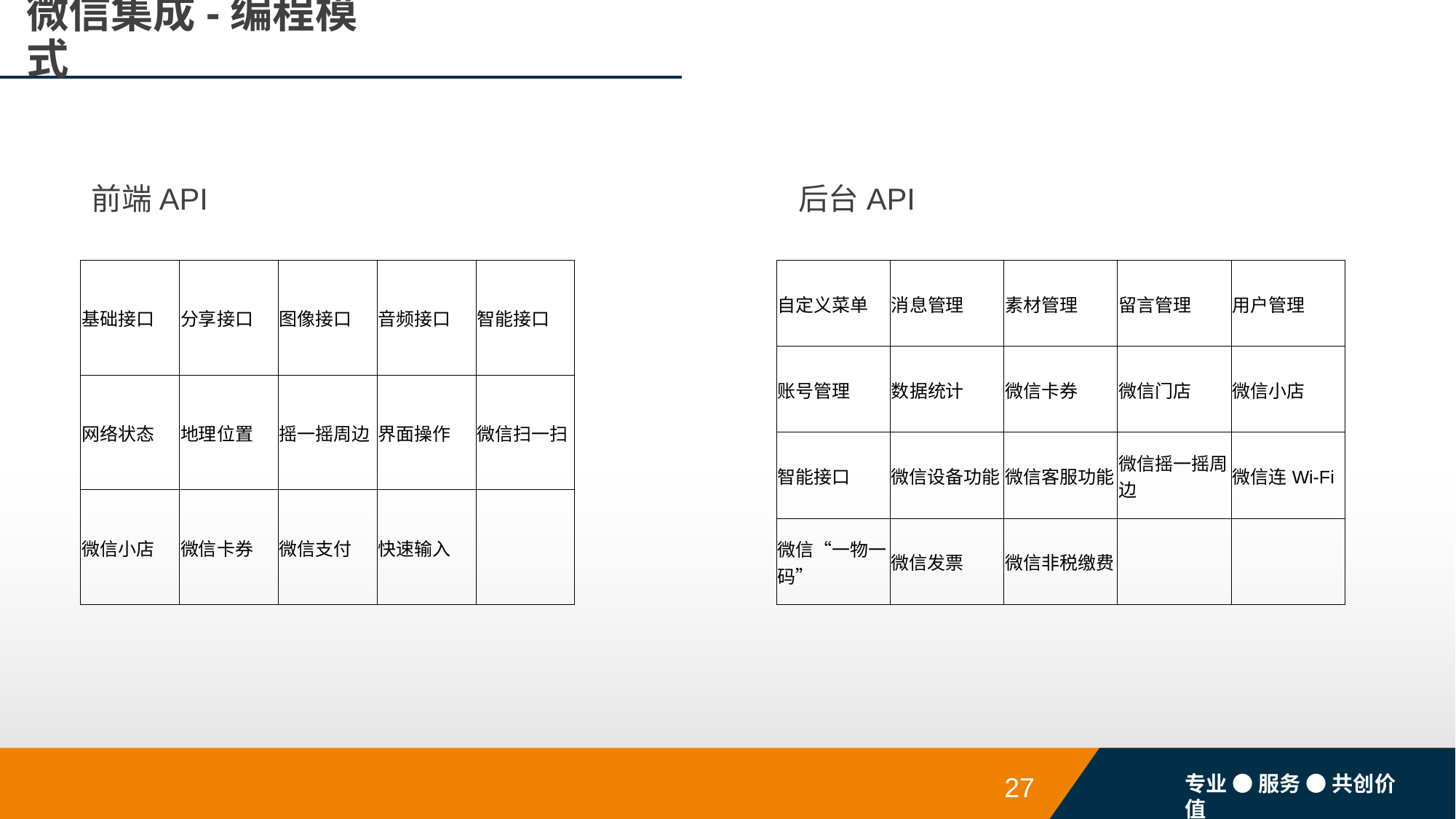

# 微信集成-编程模式
前端API
后台API
| 基础接口 | 分享接口 | 图像接口 | 音频接口 | 智能接口 |
| --- | --- | --- | --- | --- |
| 网络状态 | 地理位置 | 摇一摇周边 | 界面操作 | 微信扫一扫 |
| 微信小店 | 微信卡券 | 微信支付 | 快速输入 |  |
| 自定义菜单 | 消息管理 | 素材管理 | 留言管理 | 用户管理 |
| --- | --- | --- | --- | --- |
| 账号管理 | 数据统计 | 微信卡券 | 微信门店 | 微信小店 |
| 智能接口 | 微信设备功能 | 微信客服功能 | 微信摇一摇周边 | 微信连Wi-Fi |
| 微信“一物一码” | 微信发票 | 微信非税缴费 |  |  |